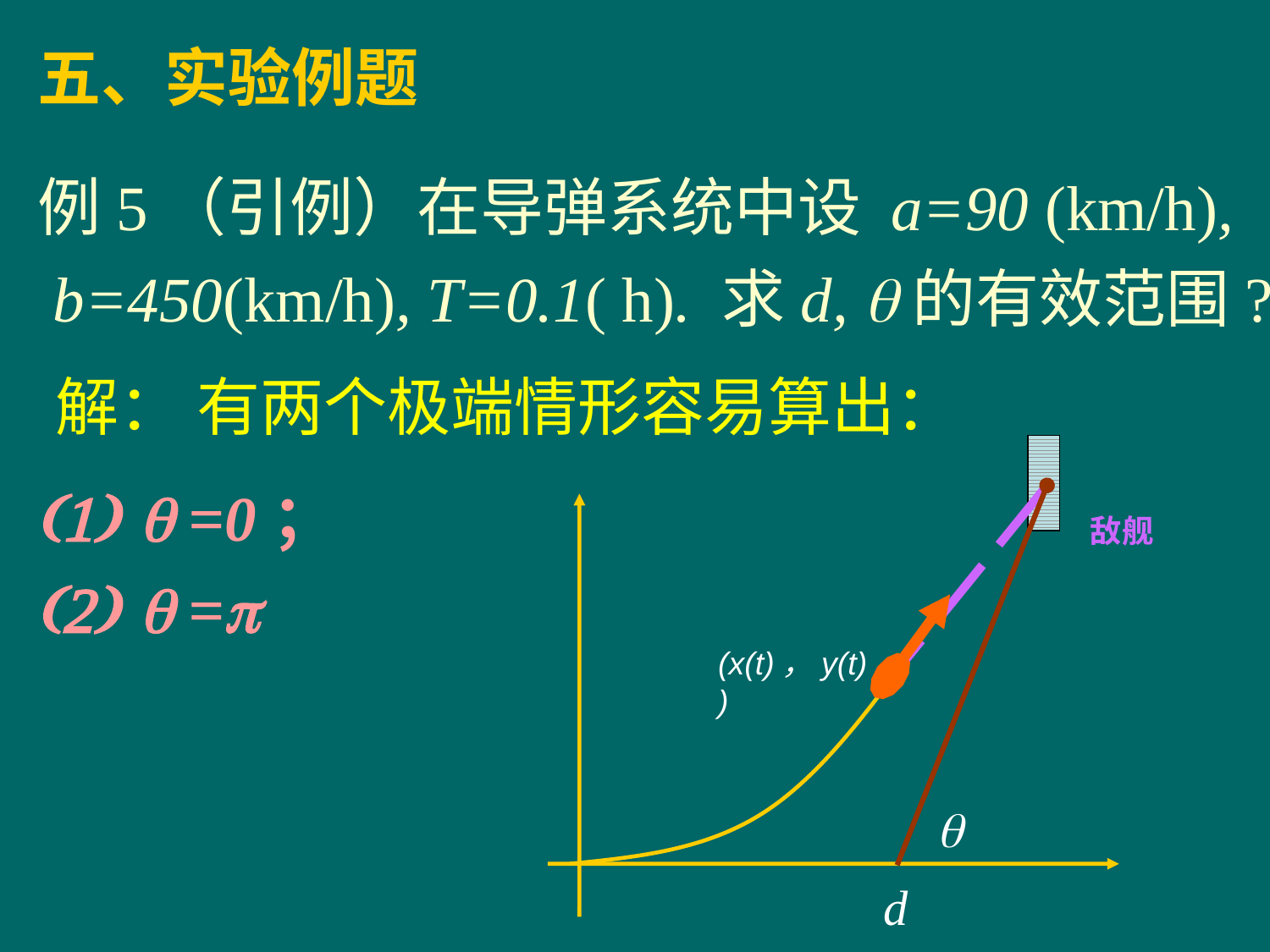

五、实验例题
例5（引例）在导弹系统中设 a=90 (km/h),
 b=450(km/h), T=0.1( h). 求d, θ的有效范围?
解： 有两个极端情形容易算出：

敌舰
(x(t)，y(t))
θ =0；
θ =π

θ
d